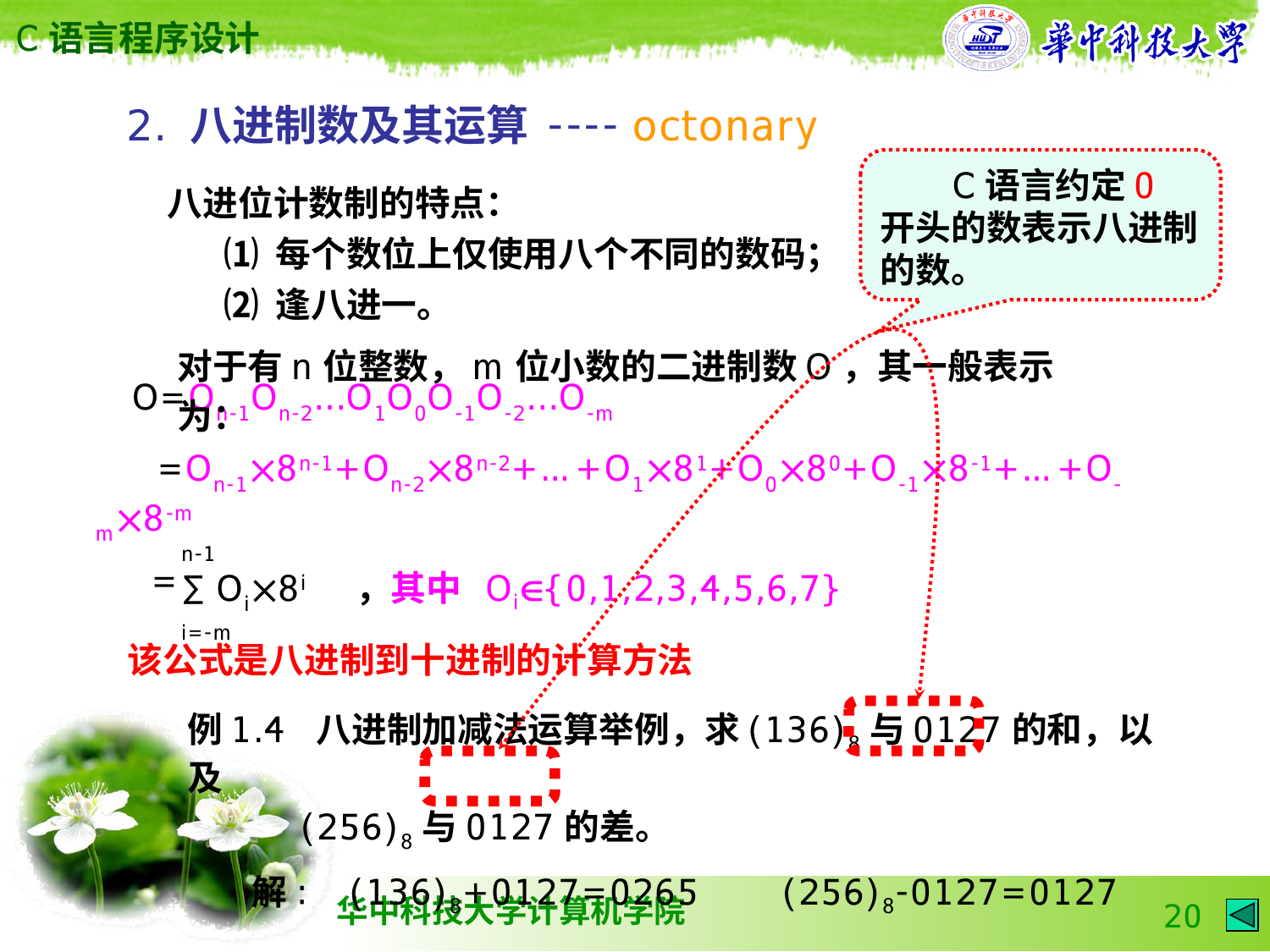

2. 八进制数及其运算 ---- octonary
       C语言约定0开头的数表示八进制的数。

八进位计数制的特点：
       ⑴ 每个数位上仅使用八个不同的数码；
       ⑵ 逢八进一。
对于有n位整数，m位小数的二进制数O，其一般表示为：

O=On-1On-2...O1O0O-1O-2...O-m
    =On-1×8n-1+On-2×8n-2+…+O1×81+O0×80+O-1×8-1+…+O-m×8-m
n-1
∑ Oi×8i      ，其中  Oi∈{0,1,2,3,4,5,6,7}
i=-m
=
| 该公式是八进制到十进制的计算方法 |
| --- |
例1.4  八进制加减法运算举例，求(136)8与0127的和，以及
           (256)8与0127的差。
       解:    (136)8+0127=0265        (256)8-0127=0127
20